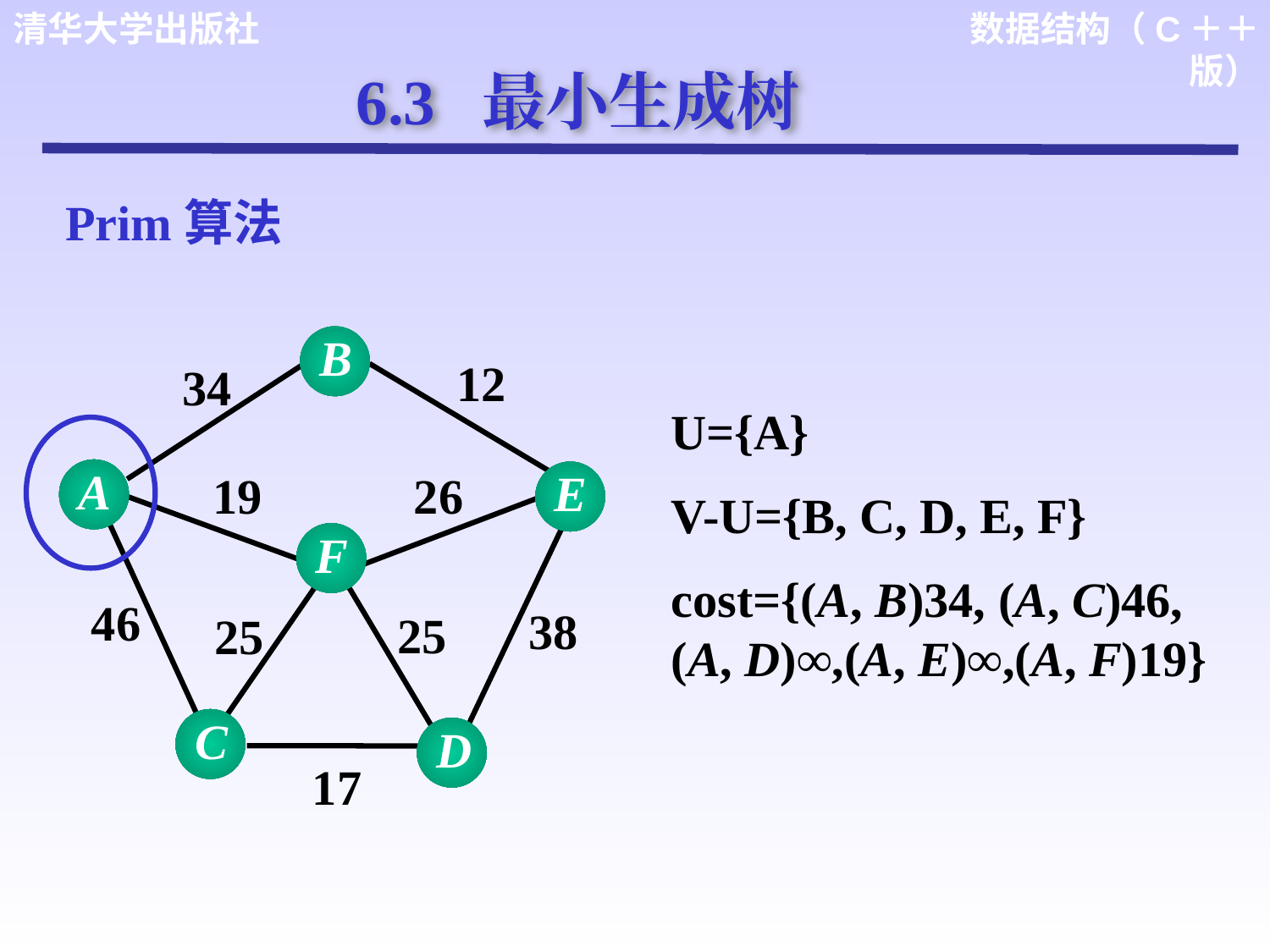

6.3  最小生成树
Prim算法
B

12
34

U={A}
V-U={B, C, D, E, F}
cost={(A, B)34, (A, C)46,
(A, D)∞,(A, E)∞,(A, F)19}

A

E

19
26

F

46
38
25
25
C

D

17